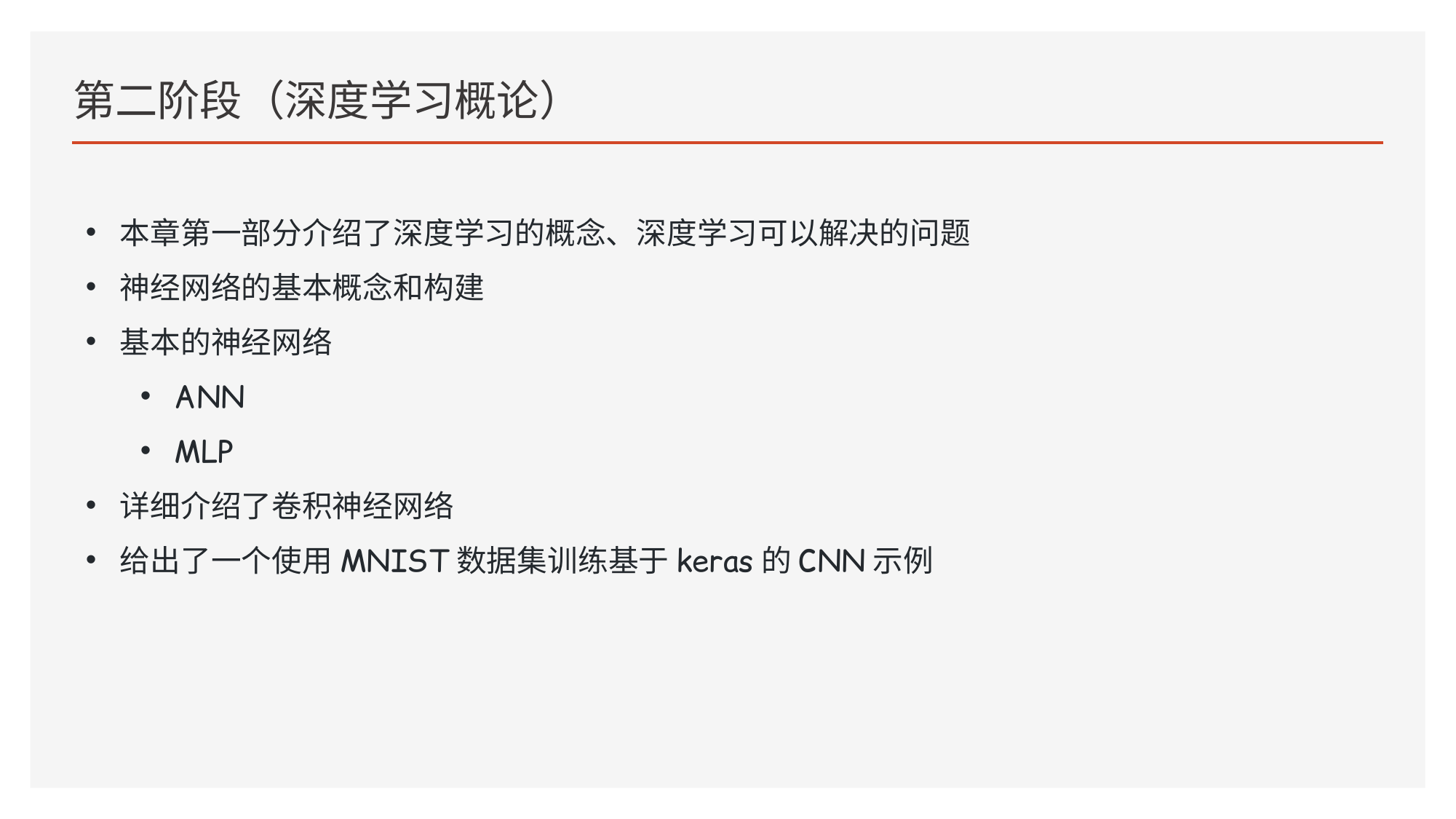

# 第二阶段（深度学习概论）

本章第一部分介绍了深度学习的概念、深度学习可以解决的问题
神经网络的基本概念和构建
基本的神经网络
ANN
MLP
详细介绍了卷积神经网络
给出了一个使用MNIST数据集训练基于keras的CNN示例